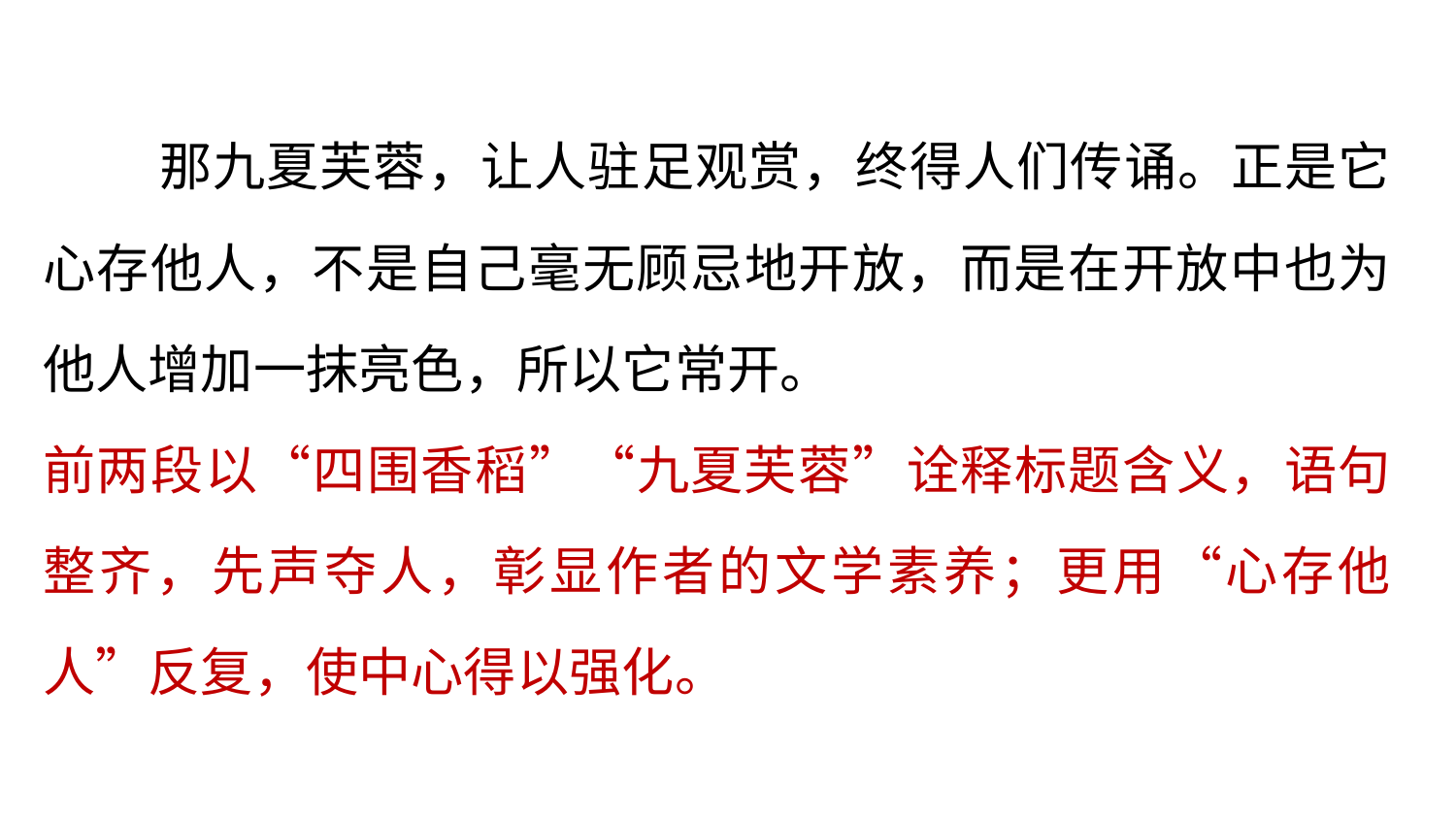

那九夏芙蓉，让人驻足观赏，终得人们传诵。正是它心存他人，不是自己毫无顾忌地开放，而是在开放中也为他人增加一抹亮色，所以它常开。
前两段以“四围香稻”“九夏芙蓉”诠释标题含义，语句整齐，先声夺人，彰显作者的文学素养；更用“心存他人”反复，使中心得以强化。